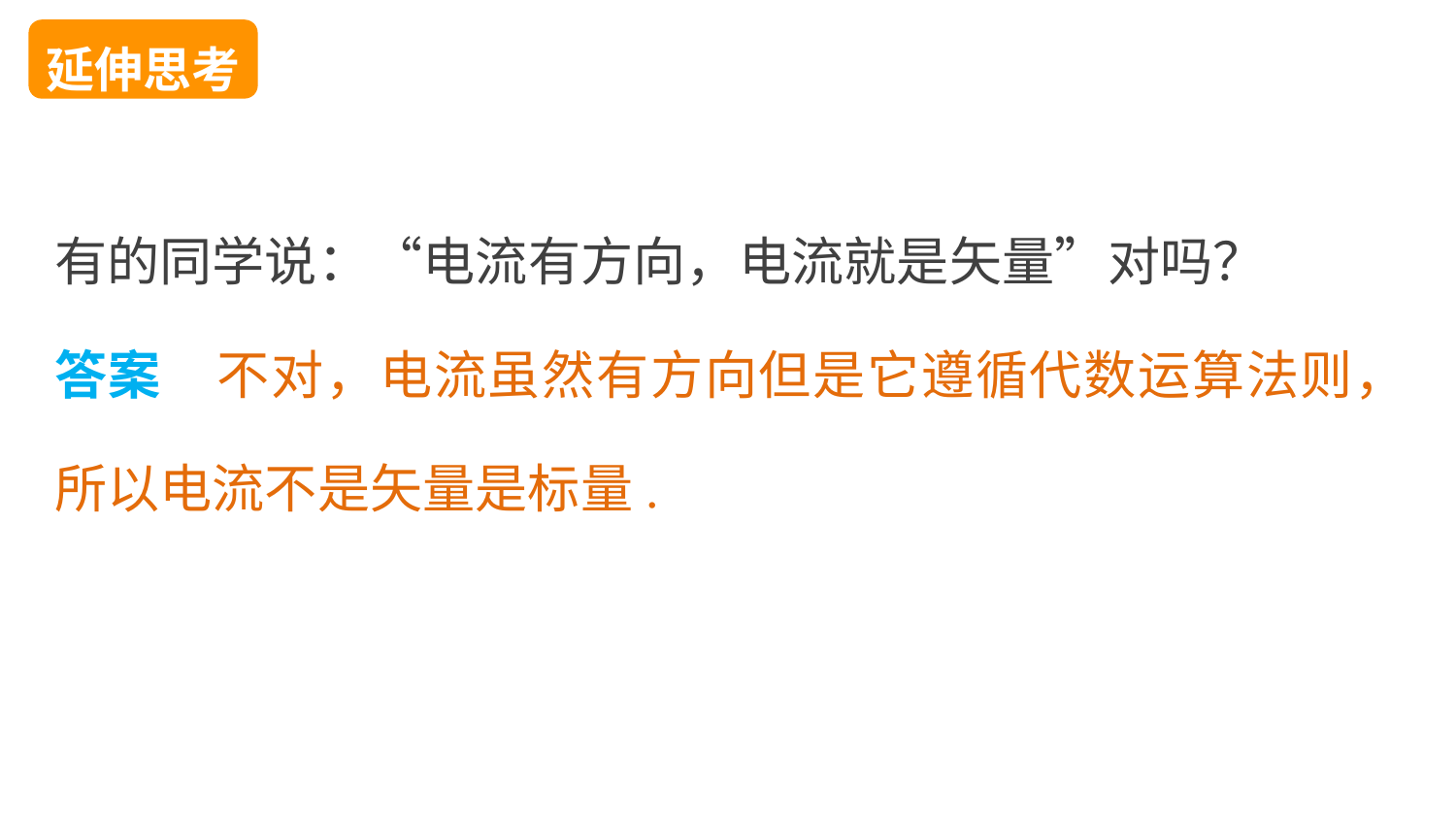

延伸思考
有的同学说：“电流有方向，电流就是矢量”对吗？
答案　不对，电流虽然有方向但是它遵循代数运算法则，所以电流不是矢量是标量.